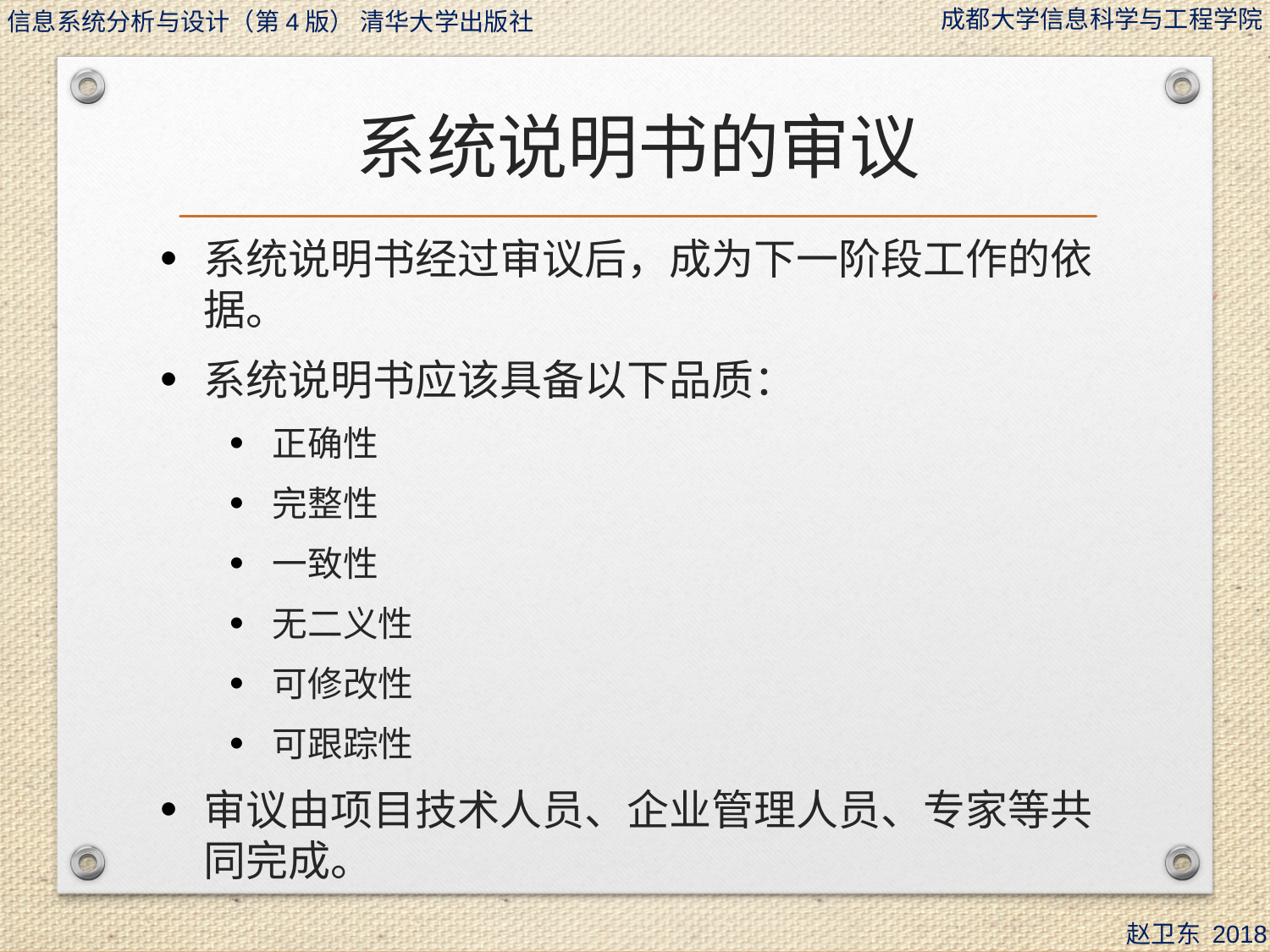

# 系统说明书的审议
系统说明书经过审议后，成为下一阶段工作的依据。
系统说明书应该具备以下品质：
正确性
完整性
一致性
无二义性
可修改性
可跟踪性
审议由项目技术人员、企业管理人员、专家等共同完成。